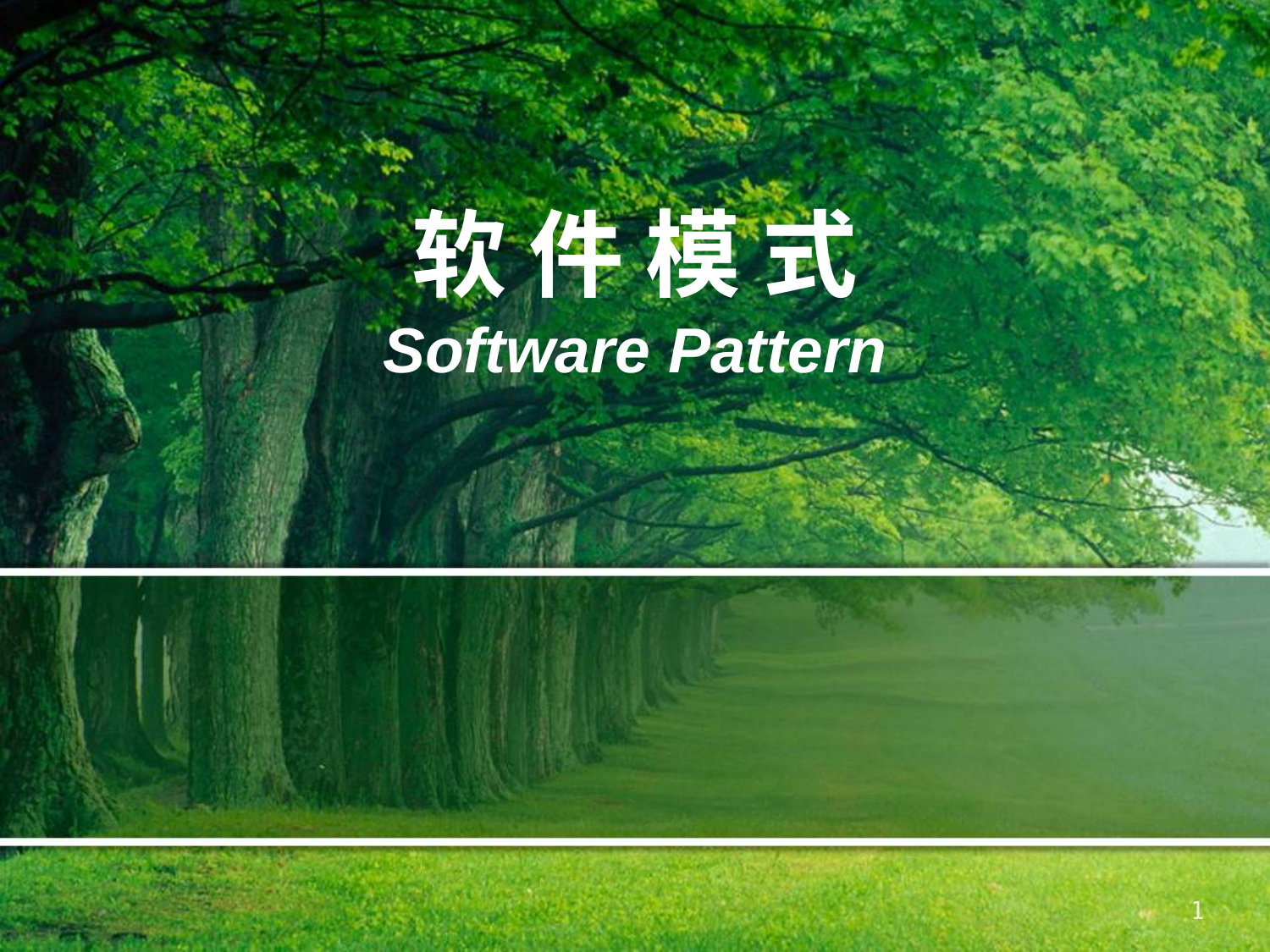

# 软 件 模 式 Software Pattern
1